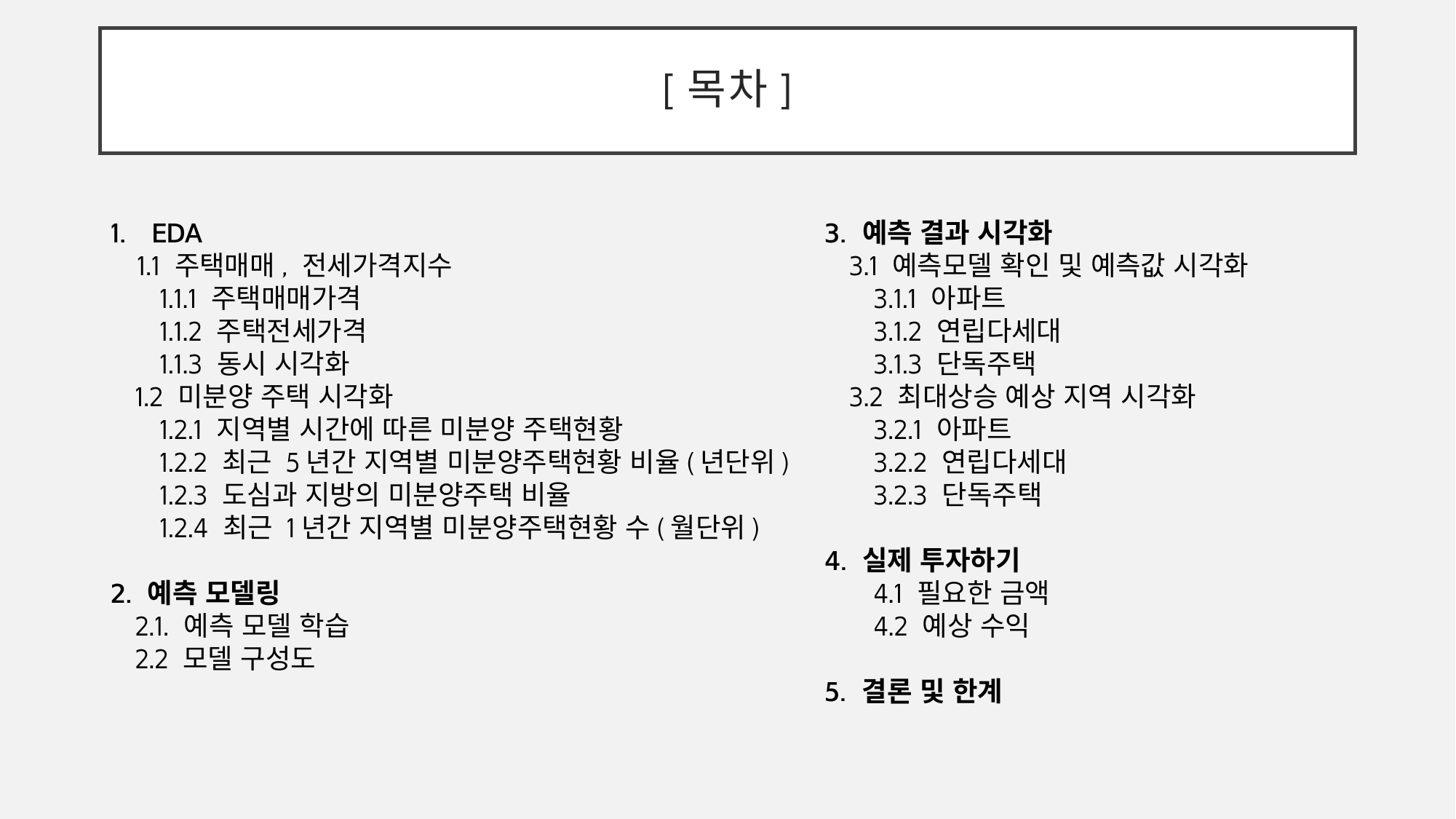

# [목차]
EDA
   1.1 주택매매, 전세가격지수
      1.1.1 주택매매가격
      1.1.2 주택전세가격
      1.1.3 동시 시각화
   1.2 미분양 주택 시각화
      1.2.1 지역별 시간에 따른 미분양 주택현황
      1.2.2 최근 5년간 지역별 미분양주택현황 비율(년단위)
      1.2.3 도심과 지방의 미분양주택 비율
      1.2.4 최근 1년간 지역별 미분양주택현황 수(월단위)

2. 예측 모델링
   2.1. 예측 모델 학습
   2.2 모델 구성도
3. 예측 결과 시각화
   3.1 예측모델 확인 및 예측값 시각화
      3.1.1 아파트
      3.1.2 연립다세대
      3.1.3 단독주택
   3.2 최대상승 예상 지역 시각화
      3.2.1 아파트
      3.2.2 연립다세대
      3.2.3 단독주택

4. 실제 투자하기
      4.1 필요한 금액
      4.2 예상 수익

5. 결론 및 한계